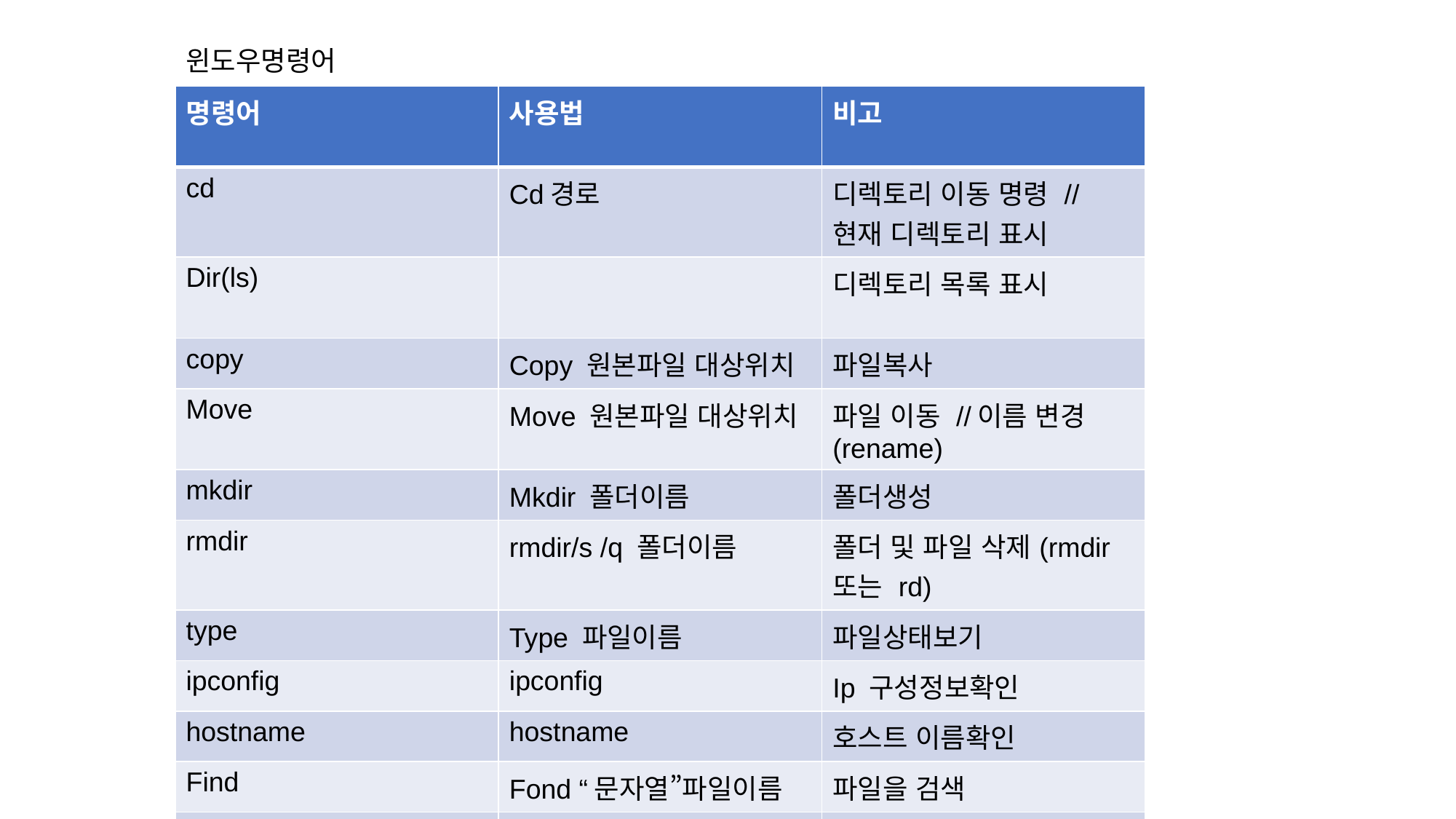

윈도우명령어
| 명령어 | 사용법 | 비고 |
| --- | --- | --- |
| cd | Cd경로 | 디렉토리 이동 명령 // 현재 디렉토리 표시 |
| Dir(ls) |  | 디렉토리 목록 표시 |
| copy | Copy 원본파일 대상위치 | 파일복사 |
| Move | Move 원본파일 대상위치 | 파일 이동 //이름 변경(rename) |
| mkdir | Mkdir 폴더이름 | 폴더생성 |
| rmdir | rmdir/s /q 폴더이름 | 폴더 및 파일 삭제(rmdir 또는 rd) |
| type | Type 파일이름 | 파일상태보기 |
| ipconfig | ipconfig | Ip 구성정보확인 |
| hostname | hostname | 호스트 이름확인 |
| Find | Fond “문자열”파일이름 | 파일을 검색 |
| help | Help | 도움말 보기 |
|  |  |  |